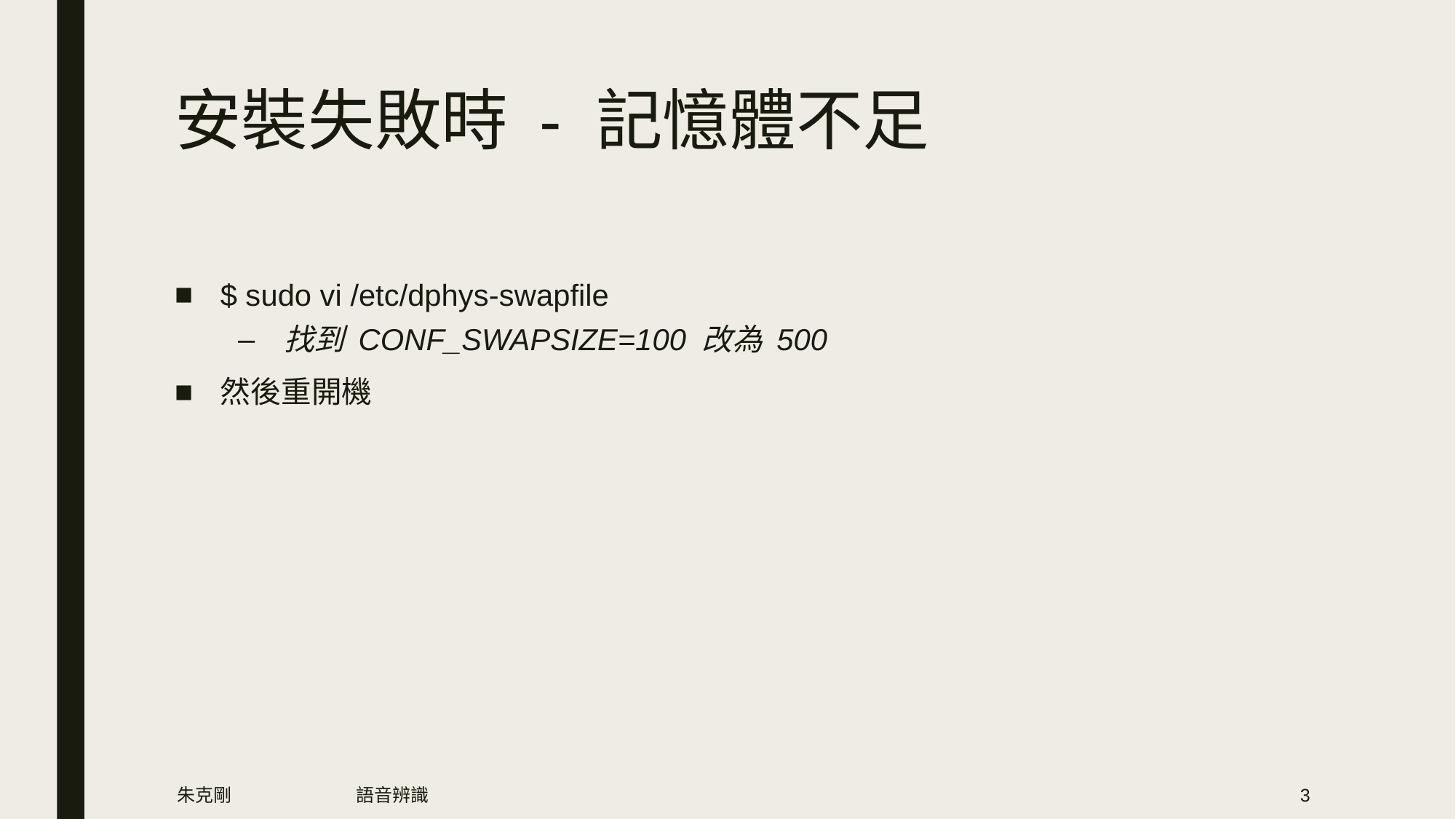

# 安裝失敗時 - 記憶體不足
$ sudo vi /etc/dphys-swapfile
找到 CONF_SWAPSIZE=100 改為 500
然後重開機
朱克剛
語音辨識
3